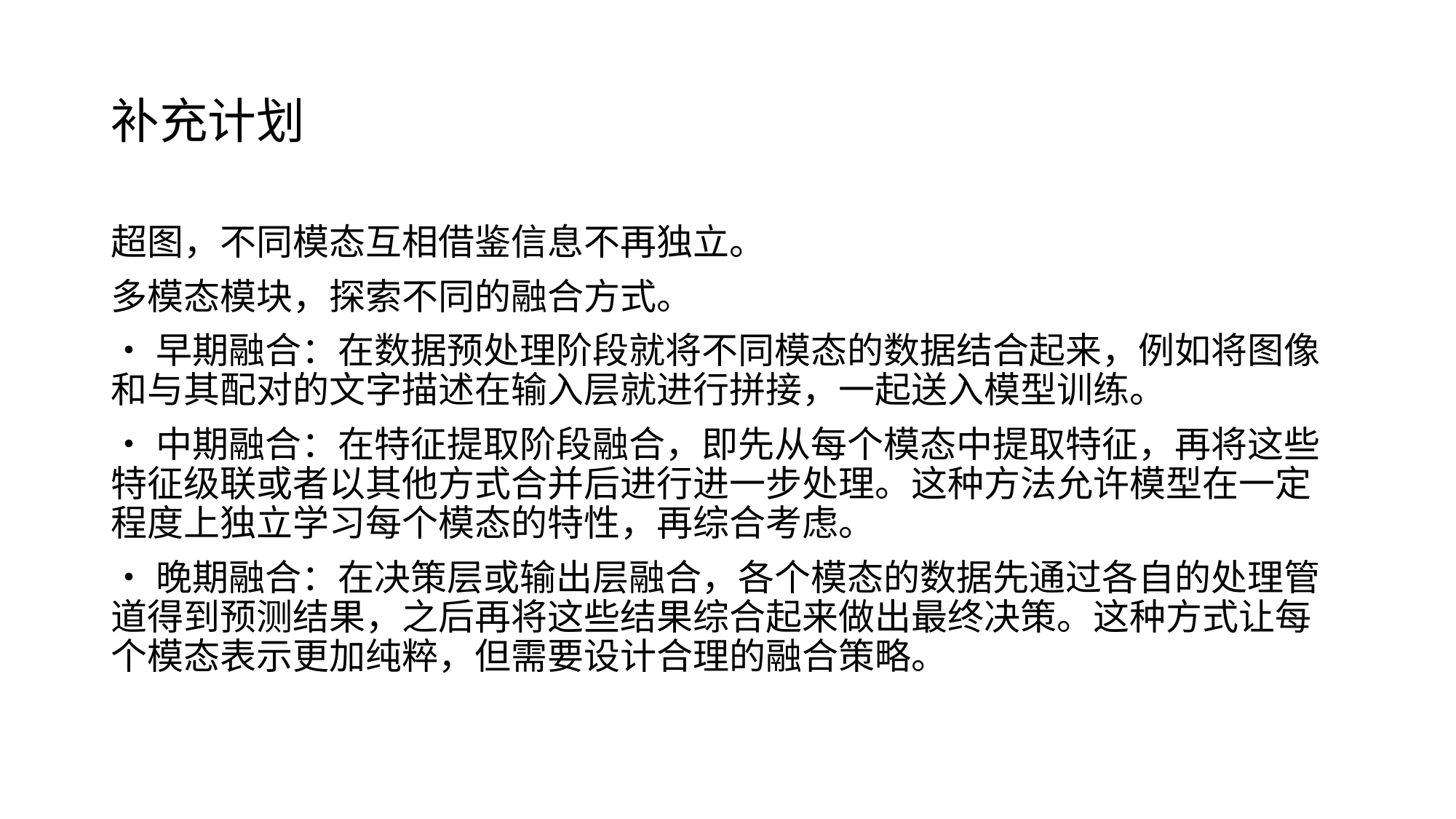

# 补充计划
超图，不同模态互相借鉴信息不再独立。
多模态模块，探索不同的融合方式。
•早期融合：在数据预处理阶段就将不同模态的数据结合起来，例如将图像和与其配对的文字描述在输入层就进行拼接，一起送入模型训练。
•中期融合：在特征提取阶段融合，即先从每个模态中提取特征，再将这些特征级联或者以其他方式合并后进行进一步处理。这种方法允许模型在一定程度上独立学习每个模态的特性，再综合考虑。
•晚期融合：在决策层或输出层融合，各个模态的数据先通过各自的处理管道得到预测结果，之后再将这些结果综合起来做出最终决策。这种方式让每个模态表示更加纯粹，但需要设计合理的融合策略。